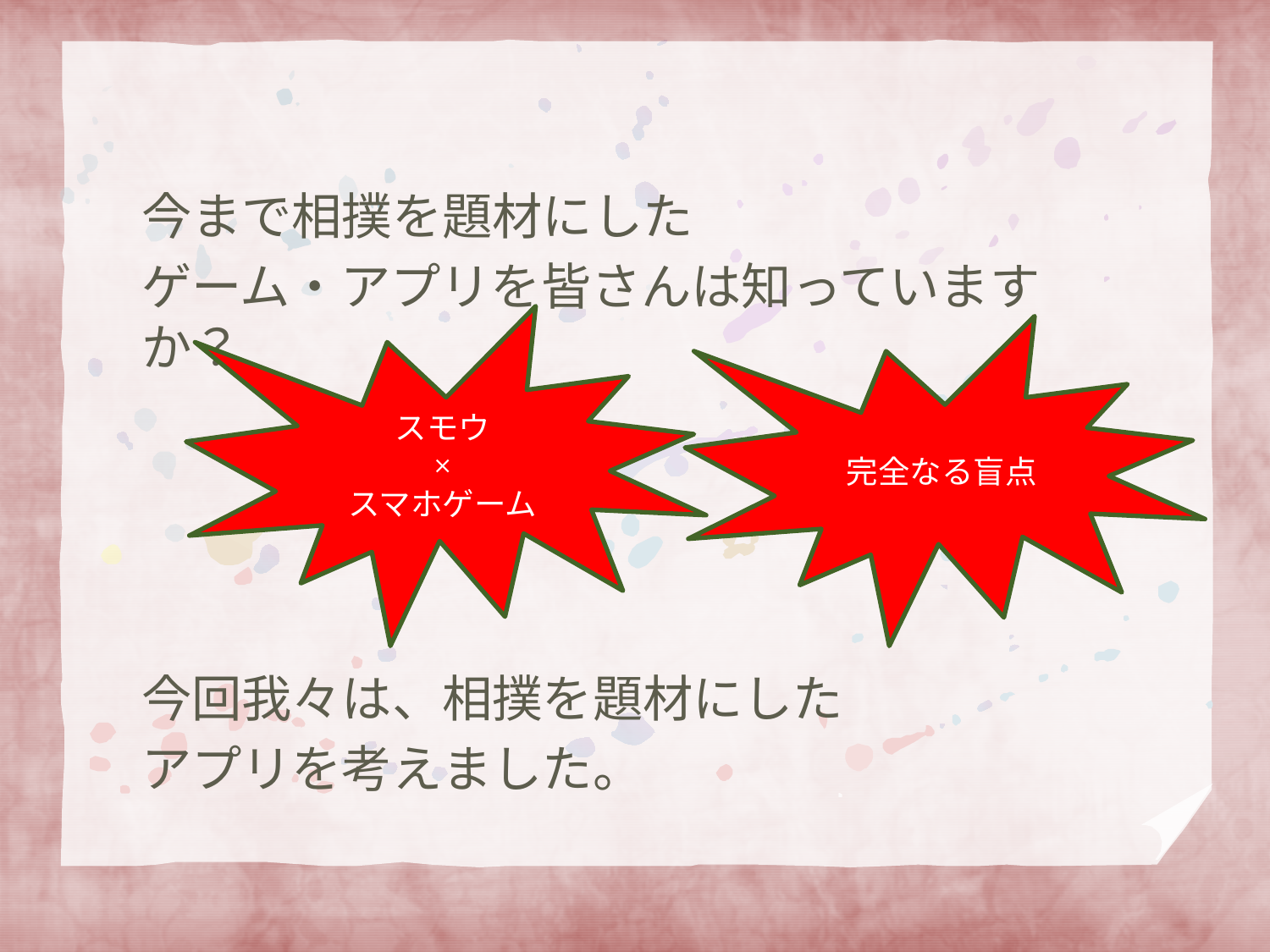

#
今まで相撲を題材にした
ゲーム・アプリを皆さんは知っていますか？

今回我々は、相撲を題材にした
アプリを考えました。

スモウ
×
スマホゲーム
完全なる盲点